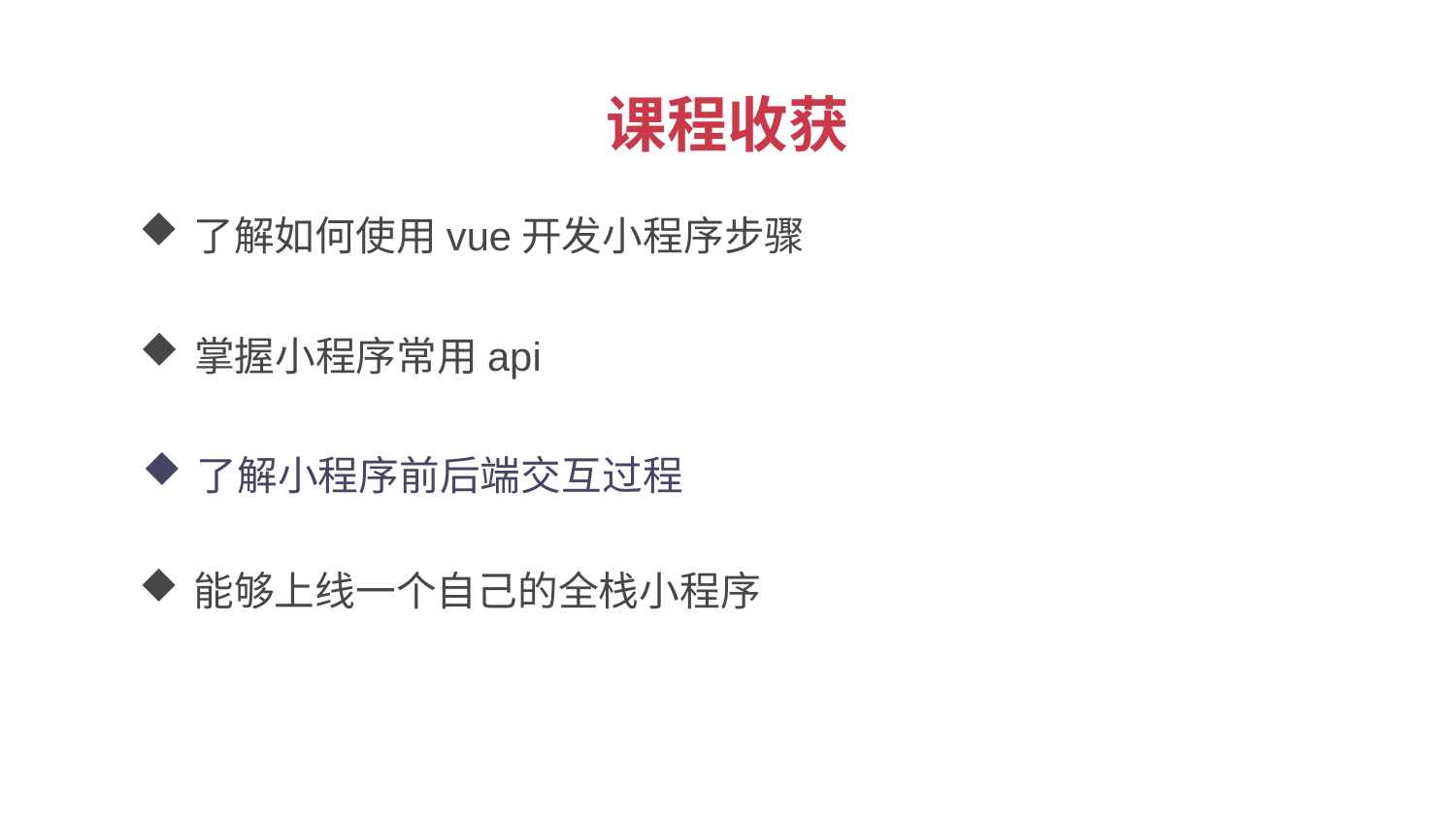

课程收获
了解如何使用vue开发小程序步骤
掌握小程序常用api
了解小程序前后端交互过程
能够上线一个自己的全栈小程序